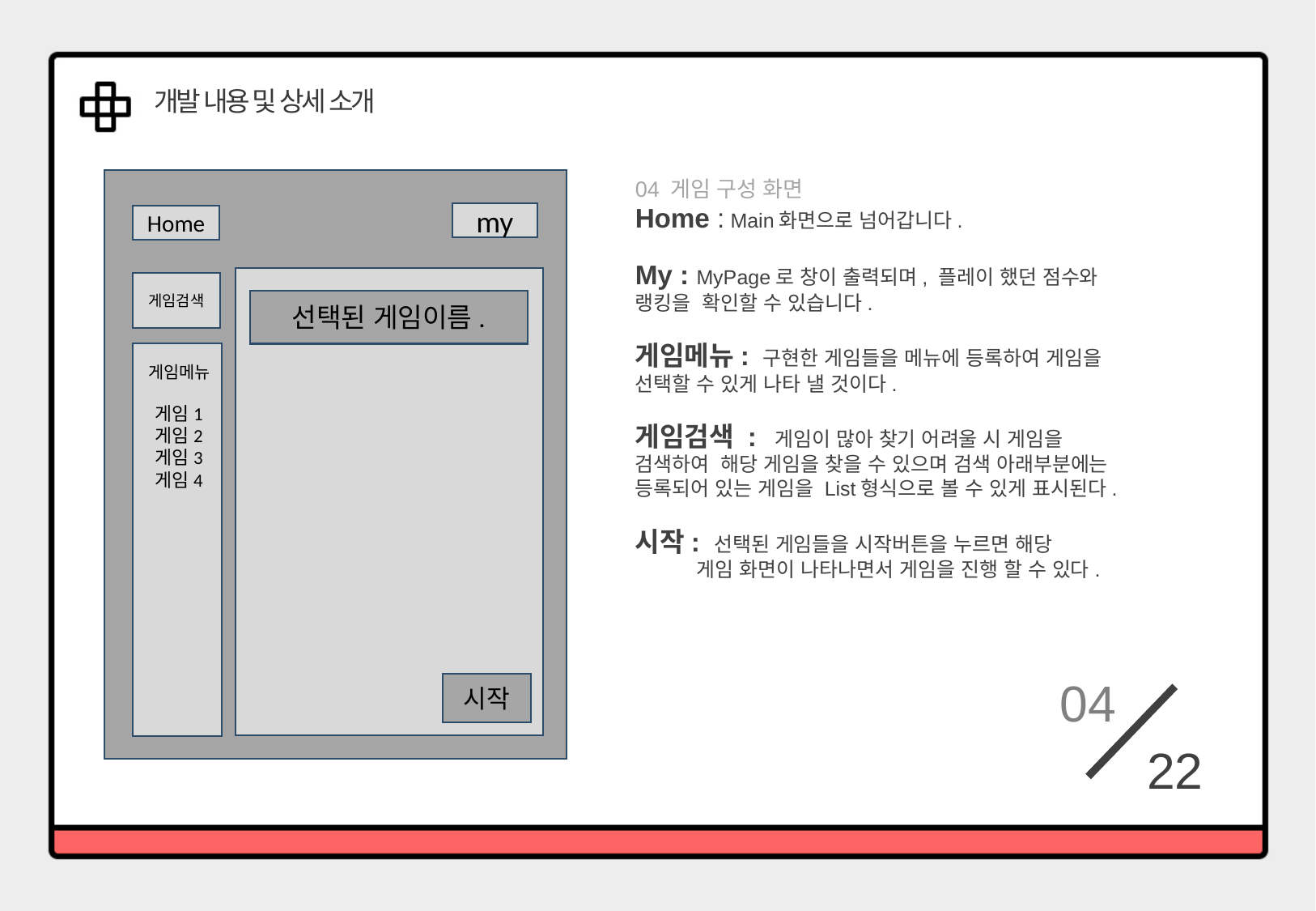

개발 내용 및 상세 소개
04 게임 구성 화면
Home : Main화면으로 넘어갑니다.

My : MyPage로 창이 출력되며, 플레이 했던 점수와
랭킹을  확인할 수 있습니다.

게임메뉴: 구현한 게임들을 메뉴에 등록하여 게임을 선택할 수 있게 나타 낼 것이다.

게임검색 :  게임이 많아 찾기 어려울 시 게임을 검색하여  해당 게임을 찾을 수 있으며 검색 아래부분에는 등록되어 있는 게임을 List형식으로 볼 수 있게 표시된다.

시작: 선택된 게임들을 시작버튼을 누르면 해당
          게임 화면이 나타나면서 게임을 진행 할 수 있다.

my
Home

게임검색
선택된 게임이름.

게임메뉴

게임1
게임2
게임3
게임4
04
시작
22